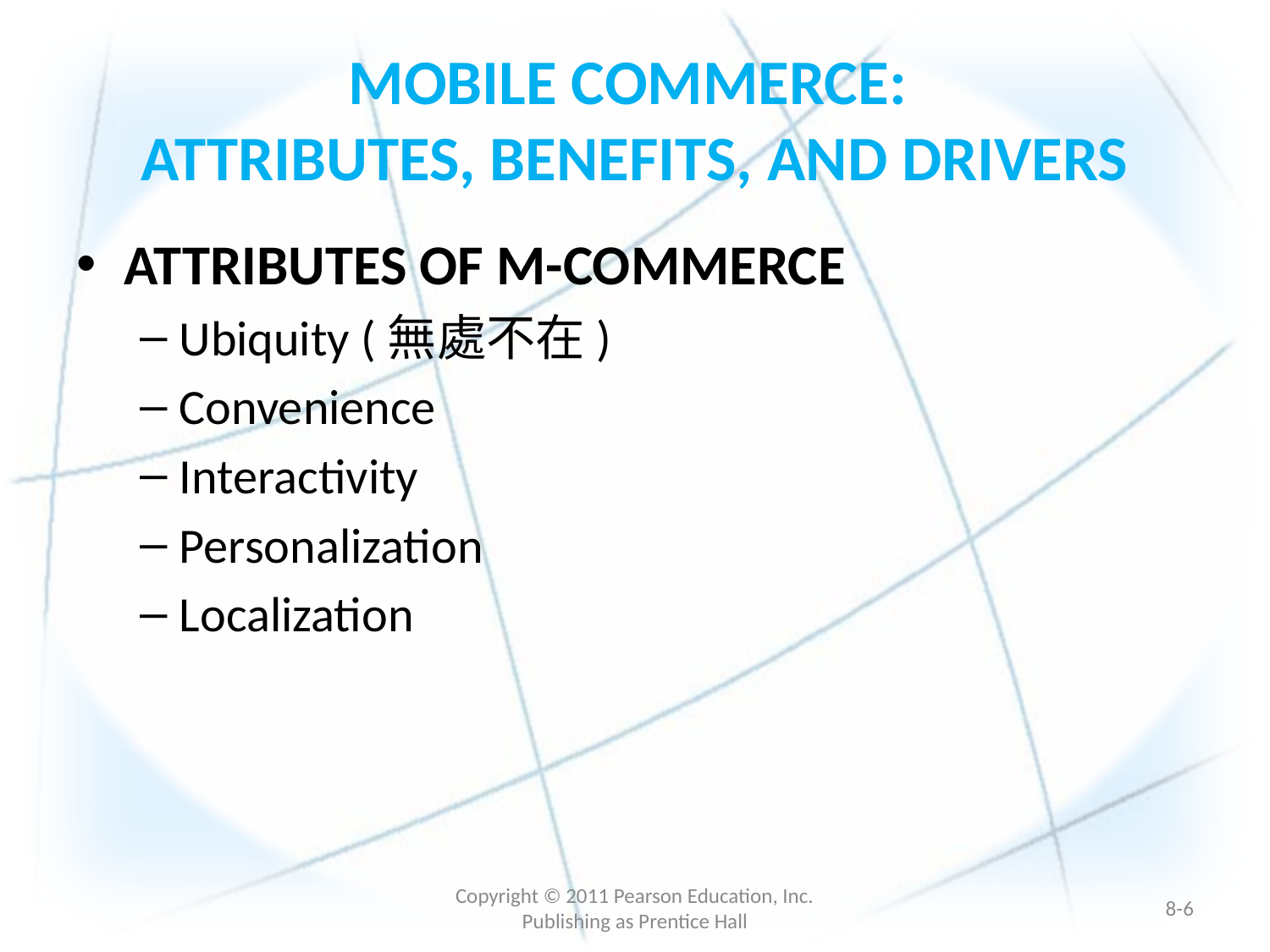

# MOBILE COMMERCE: ATTRIBUTES, BENEFITS, AND DRIVERS
ATTRIBUTES OF M-COMMERCE
Ubiquity (無處不在)
Convenience
Interactivity
Personalization
Localization
Copyright © 2011 Pearson Education, Inc. Publishing as Prentice Hall
8-6